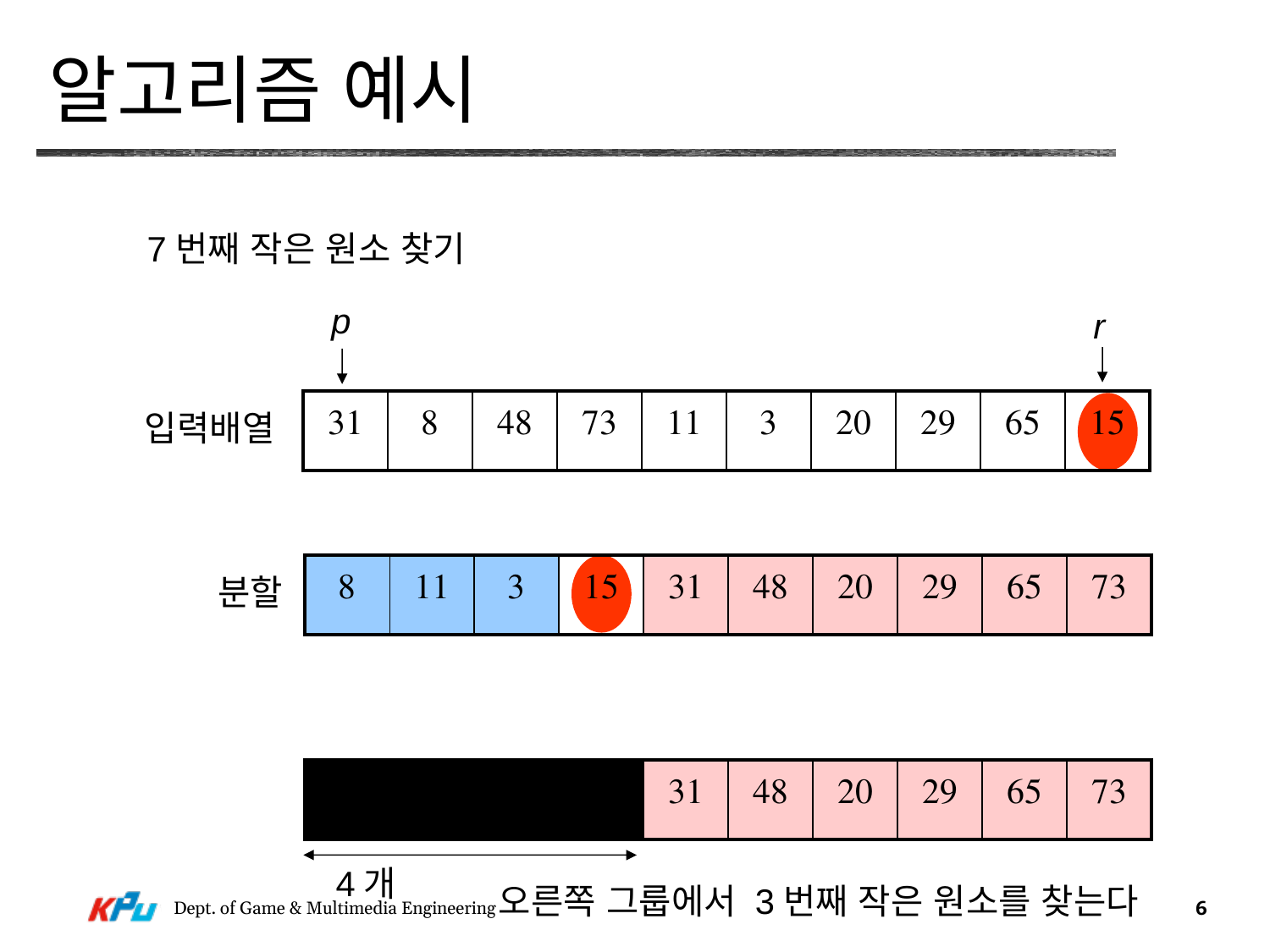

# 알고리즘 예시

7번째 작은 원소 찾기
p
r

| 31 | 8 | 48 | 73 | 11 | 3 | 20 | 29 | 65 | 15 |
| --- | --- | --- | --- | --- | --- | --- | --- | --- | --- |

입력배열
| 8 | 11 | 3 | 15 | 31 | 48 | 20 | 29 | 65 | 73 |
| --- | --- | --- | --- | --- | --- | --- | --- | --- | --- |

분할
| 8 | 11 | 3 | 15 | 31 | 48 | 20 | 29 | 65 | 73 |
| --- | --- | --- | --- | --- | --- | --- | --- | --- | --- |

4개

오른쪽 그룹에서 3번째 작은 원소를 찾는다
Dept. of Game & Multimedia Engineering
6